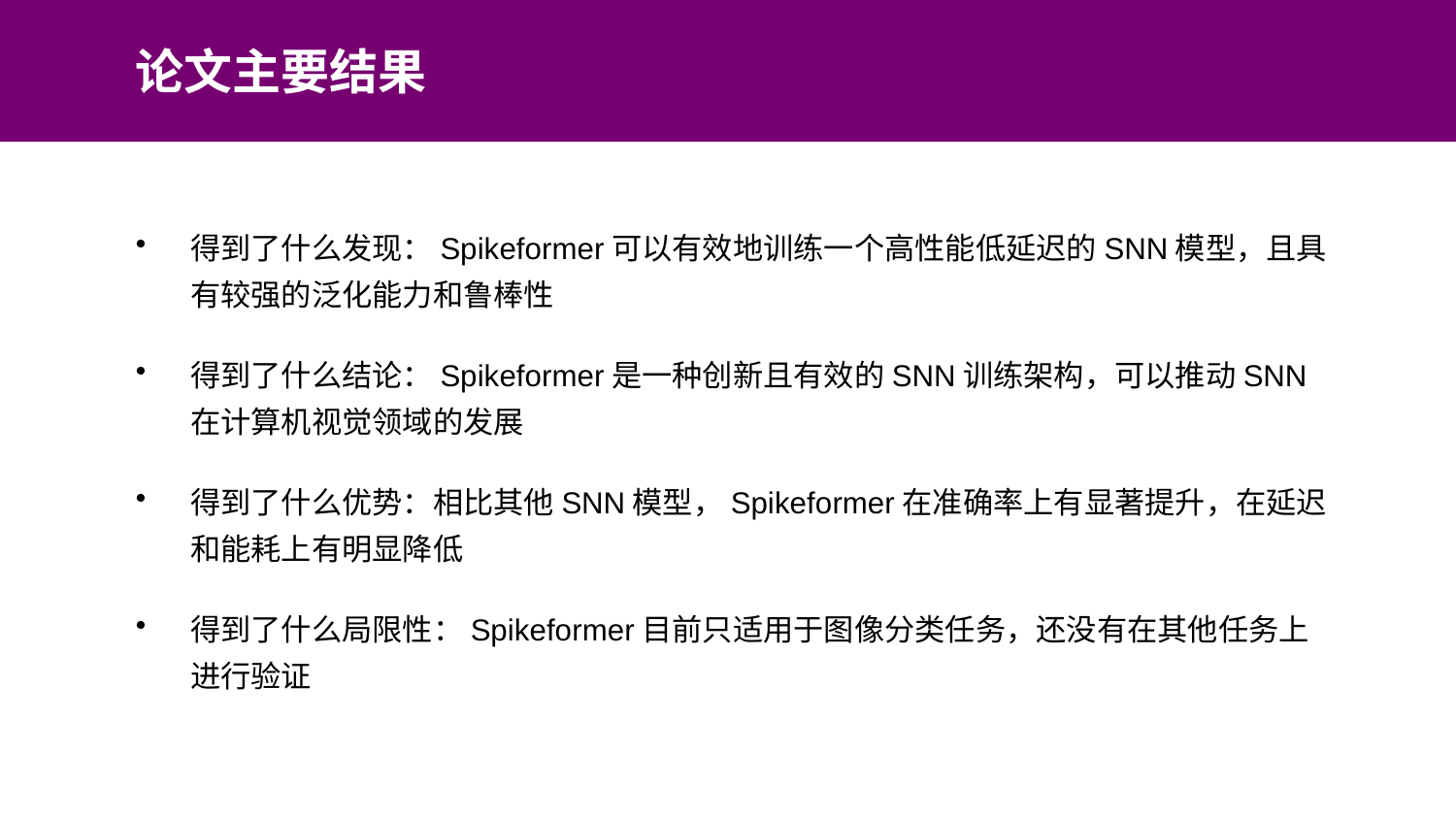

论文主要结果
得到了什么发现：Spikeformer可以有效地训练一个高性能低延迟的SNN模型，且具有较强的泛化能力和鲁棒性
得到了什么结论：Spikeformer是一种创新且有效的SNN训练架构，可以推动SNN在计算机视觉领域的发展
得到了什么优势：相比其他SNN模型，Spikeformer在准确率上有显著提升，在延迟和能耗上有明显降低
得到了什么局限性：Spikeformer目前只适用于图像分类任务，还没有在其他任务上进行验证